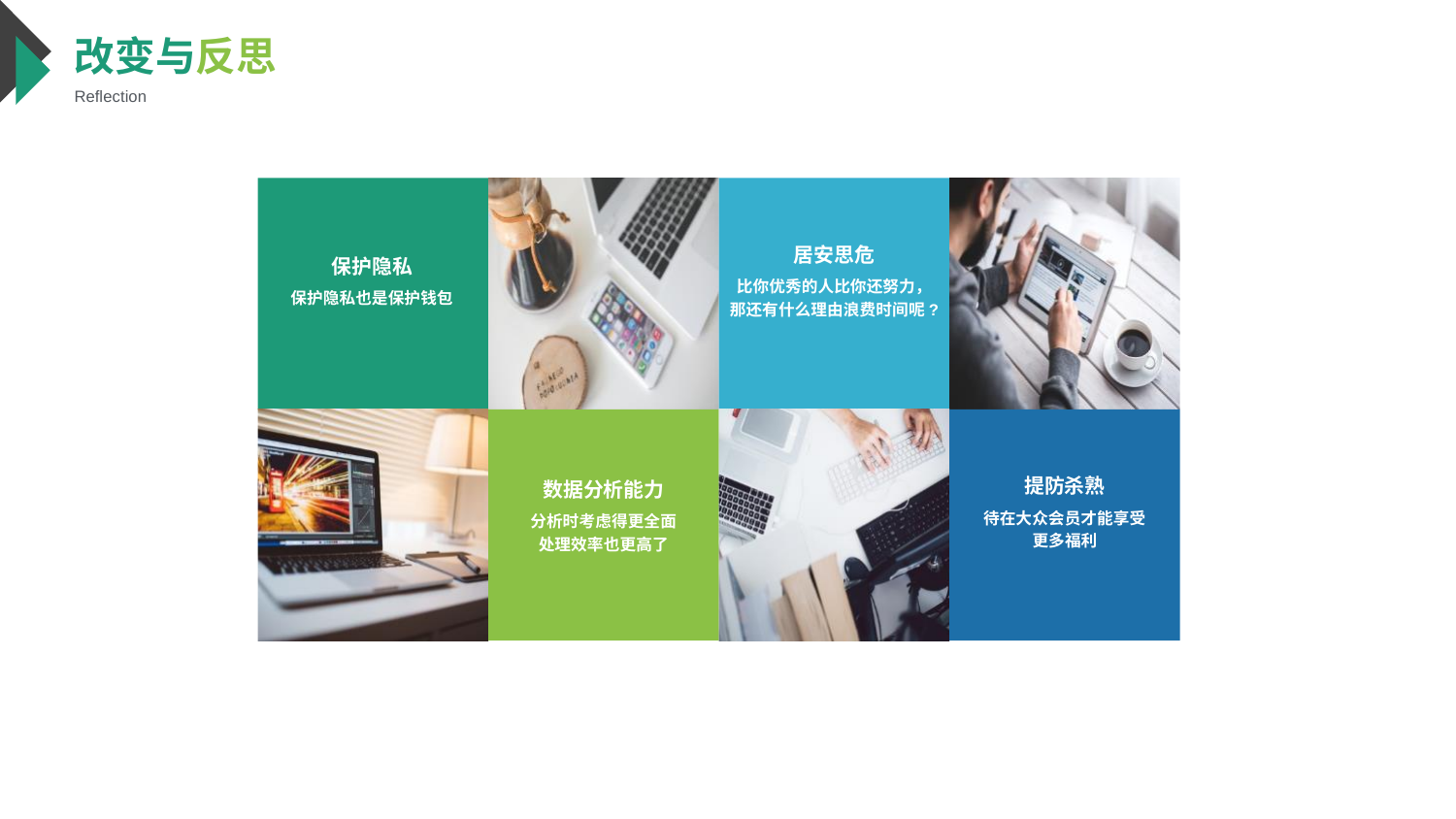

改变与反思

Reflection

居安思危
比你优秀的人比你还努力，那还有什么理由浪费时间呢?
保护隐私
保护隐私也是保护钱包

提防杀熟
待在大众会员才能享受
更多福利
数据分析能力
分析时考虑得更全面
处理效率也更高了